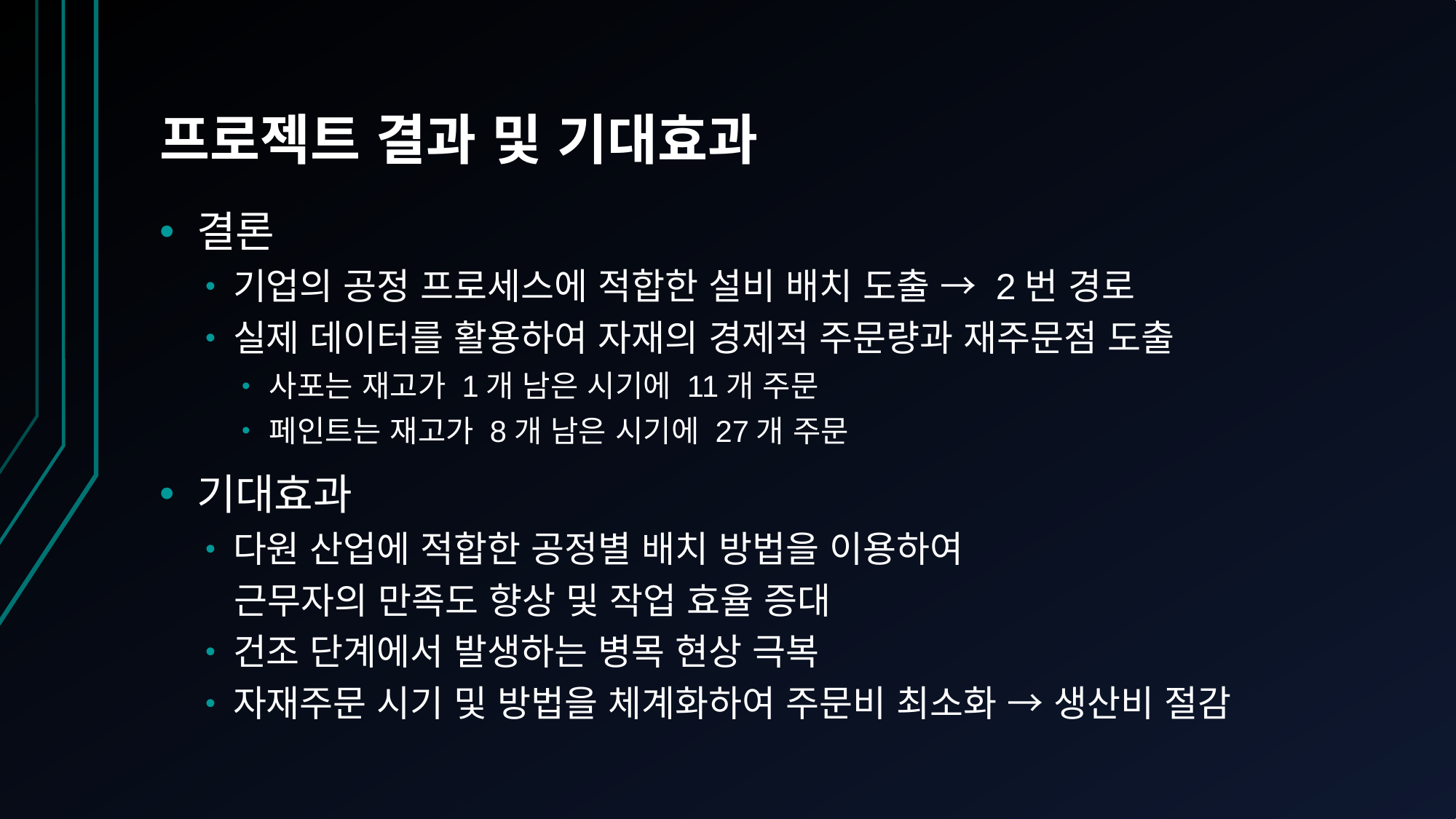

# 프로젝트 결과 및 기대효과
결론
기업의 공정 프로세스에 적합한 설비 배치 도출 → 2번 경로
실제 데이터를 활용하여 자재의 경제적 주문량과 재주문점 도출
사포는 재고가 1개 남은 시기에 11개 주문
페인트는 재고가 8개 남은 시기에 27개 주문
기대효과
다원 산업에 적합한 공정별 배치 방법을 이용하여
  근무자의 만족도 향상 및 작업 효율 증대
건조 단계에서 발생하는 병목 현상 극복
자재주문 시기 및 방법을 체계화하여 주문비 최소화 → 생산비 절감